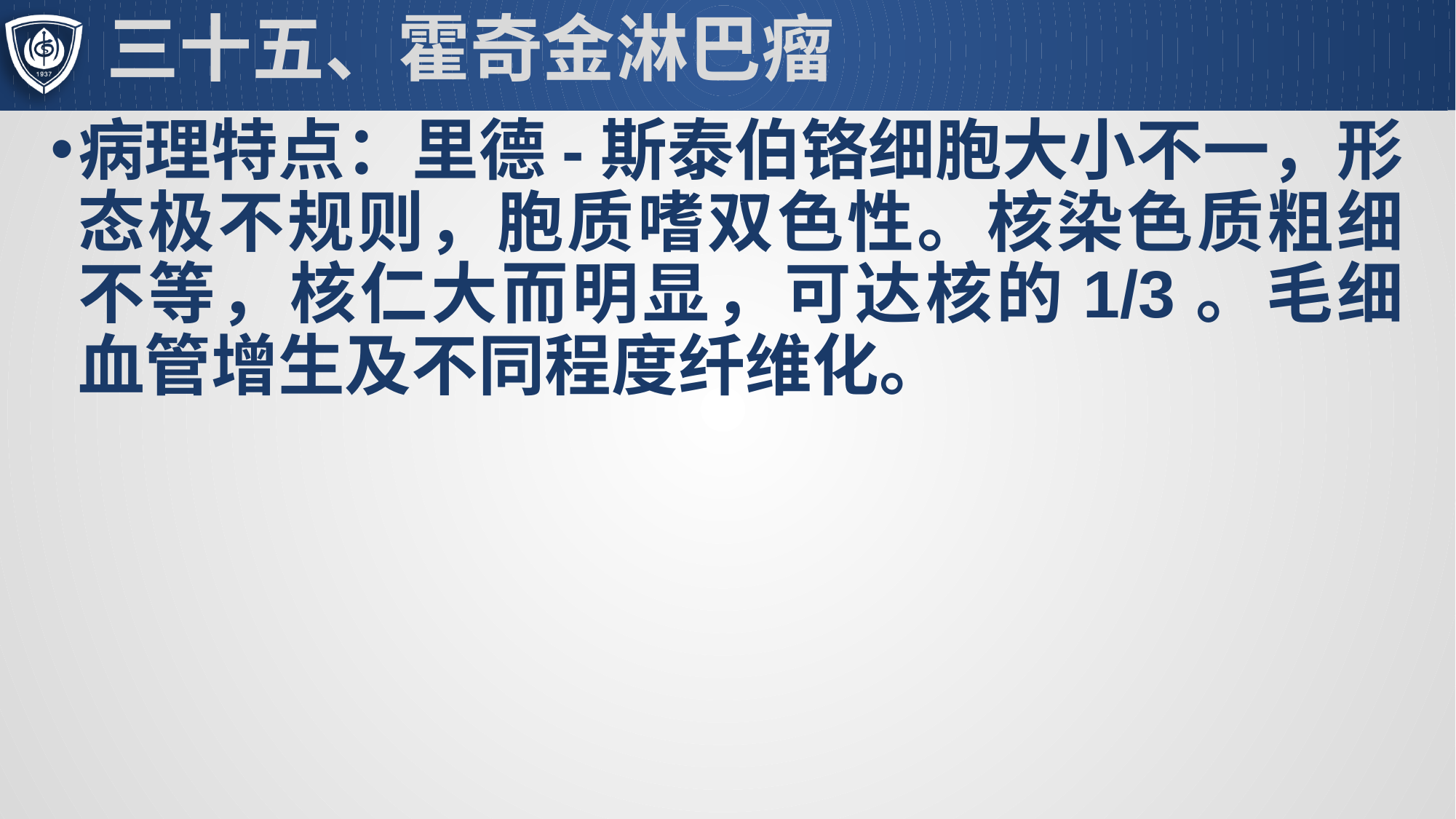

# 三十五、霍奇金淋巴瘤
病理特点：里德-斯泰伯铬细胞大小不一，形态极不规则，胞质嗜双色性。核染色质粗细不等，核仁大而明显，可达核的1/3。毛细血管增生及不同程度纤维化。